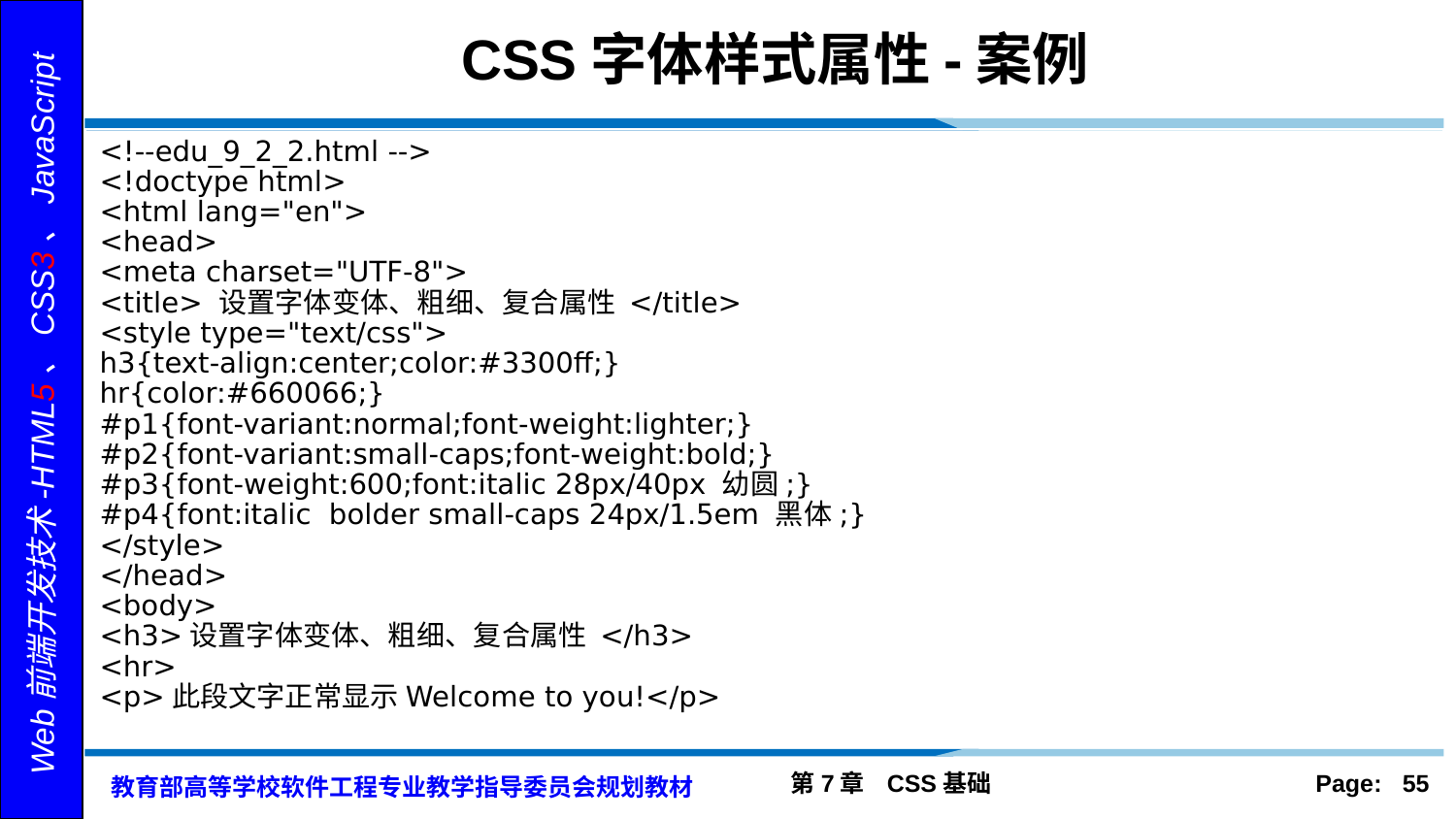

# CSS字体样式属性-案例
<!--edu_9_2_2.html -->
<!doctype html>
<html lang="en">
<head>
<meta charset="UTF-8">
<title> 设置字体变体、粗细、复合属性 </title>
<style type="text/css">
h3{text-align:center;color:#3300ff;}
hr{color:#660066;}
#p1{font-variant:normal;font-weight:lighter;}
#p2{font-variant:small-caps;font-weight:bold;}
#p3{font-weight:600;font:italic 28px/40px 幼圆;}
#p4{font:italic  bolder small-caps 24px/1.5em 黑体;}
</style>
</head>
<body>
<h3>设置字体变体、粗细、复合属性 </h3>
<hr>
<p>此段文字正常显示Welcome to you!</p>